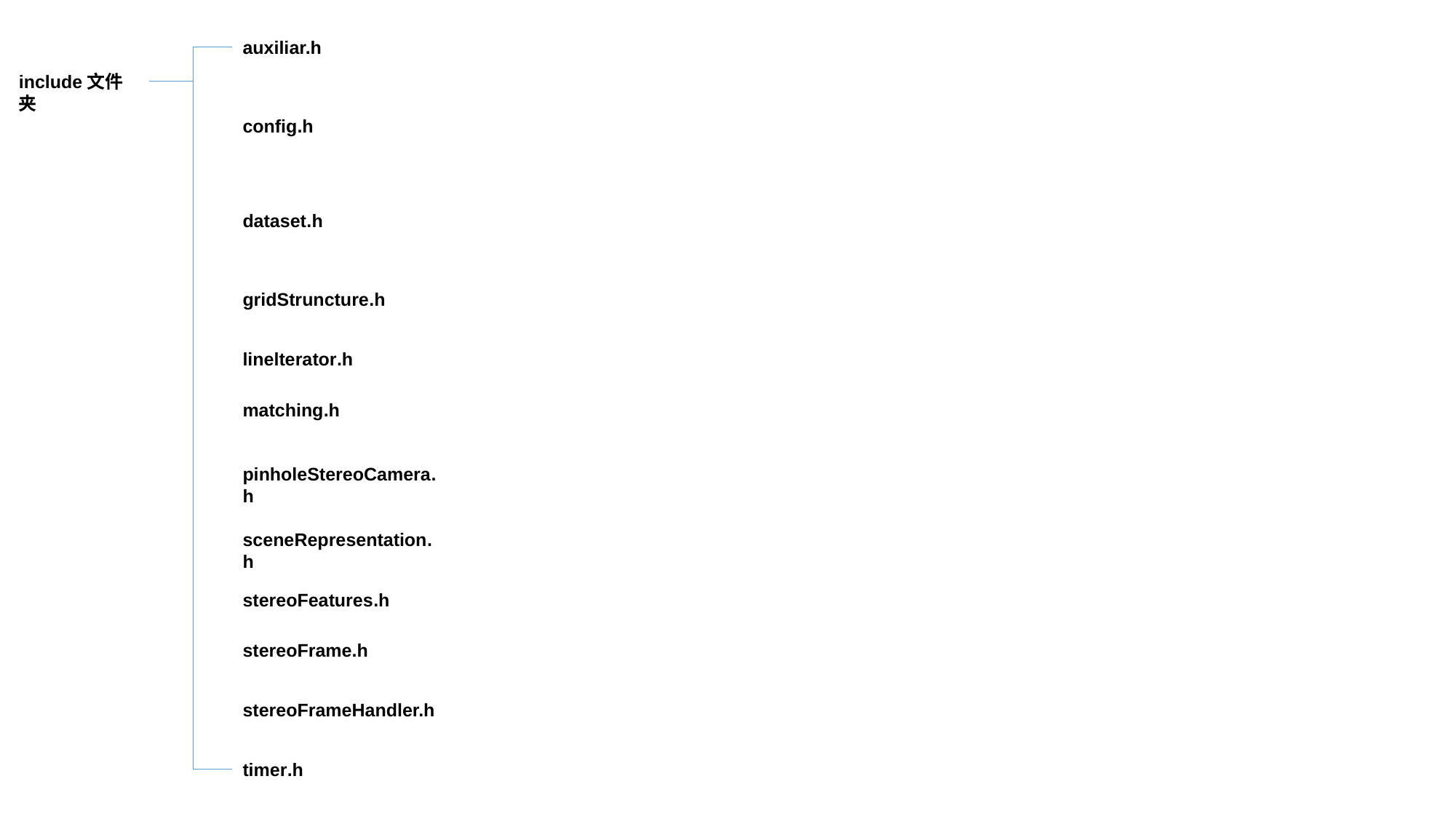

auxiliar.h
include文件夹
config.h
dataset.h
gridStruncture.h
linelterator.h
matching.h
pinholeStereoCamera.h
sceneRepresentation.h
stereoFeatures.h
stereoFrame.h
stereoFrameHandler.h
timer.h